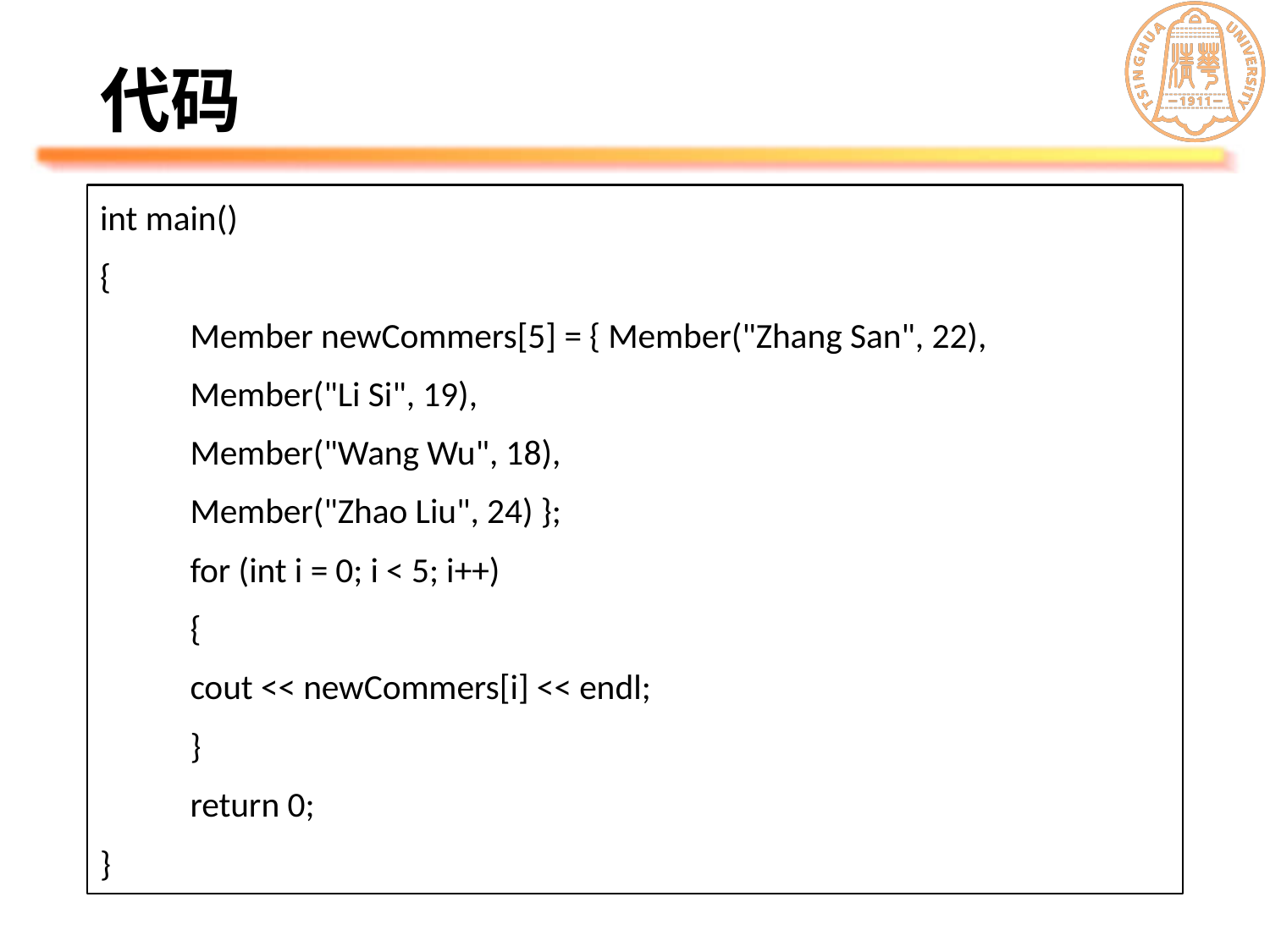

# 代码
int main()
{
	Member newCommers[5] = { Member("Zhang San", 22),
	Member("Li Si", 19),
	Member("Wang Wu", 18),
	Member("Zhao Liu", 24) };
 	for (int i = 0; i < 5; i++)
	{
		cout << newCommers[i] << endl;
	}
 	return 0;
}
3